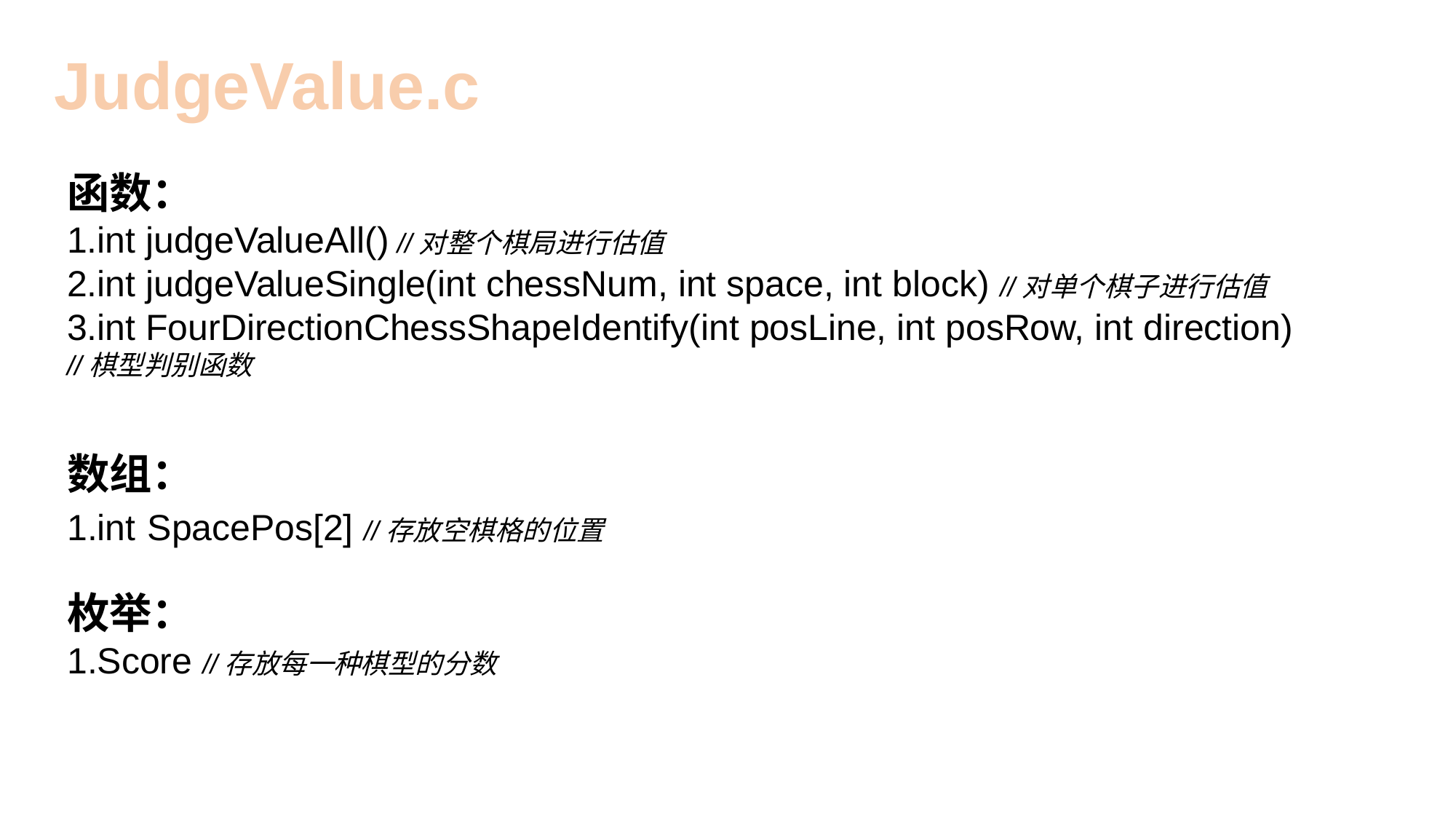

JudgeValue.c
函数：
1.int judgeValueAll() //对整个棋局进行估值
2.int judgeValueSingle(int chessNum, int space, int block) //对单个棋子进行估值
3.int FourDirectionChessShapeIdentify(int posLine, int posRow, int direction) //棋型判别函数

数组：
1.int SpacePos[2] //存放空棋格的位置

枚举：
1.Score //存放每一种棋型的分数